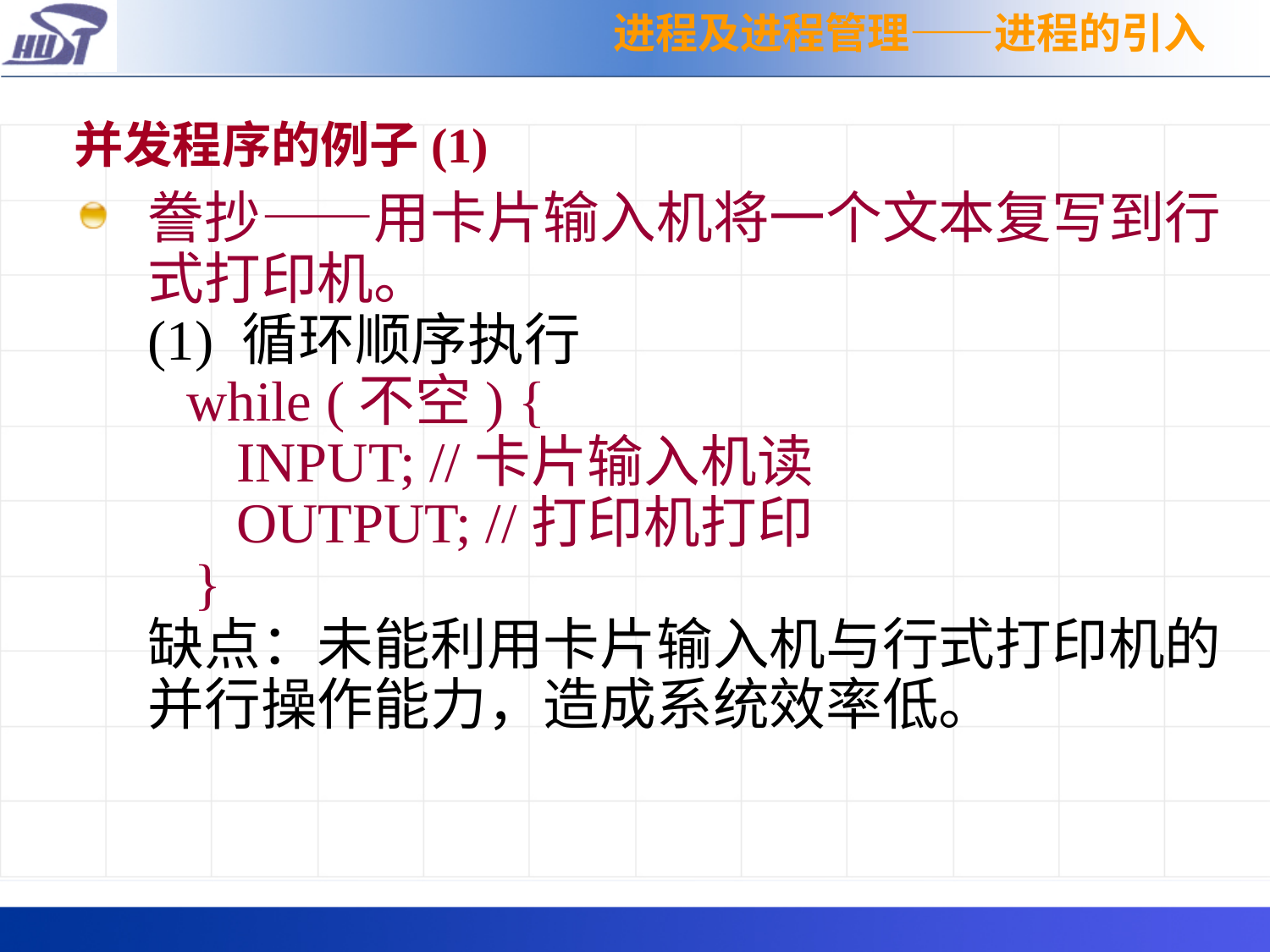

进程及进程管理——进程的引入
并发程序的例子(1)
誊抄——用卡片输入机将一个文本复写到行式打印机。
	(1) 循环顺序执行
    while (不空) {
       INPUT; //卡片输入机读
       OUTPUT; //打印机打印
    }
	缺点：未能利用卡片输入机与行式打印机的并行操作能力，造成系统效率低。